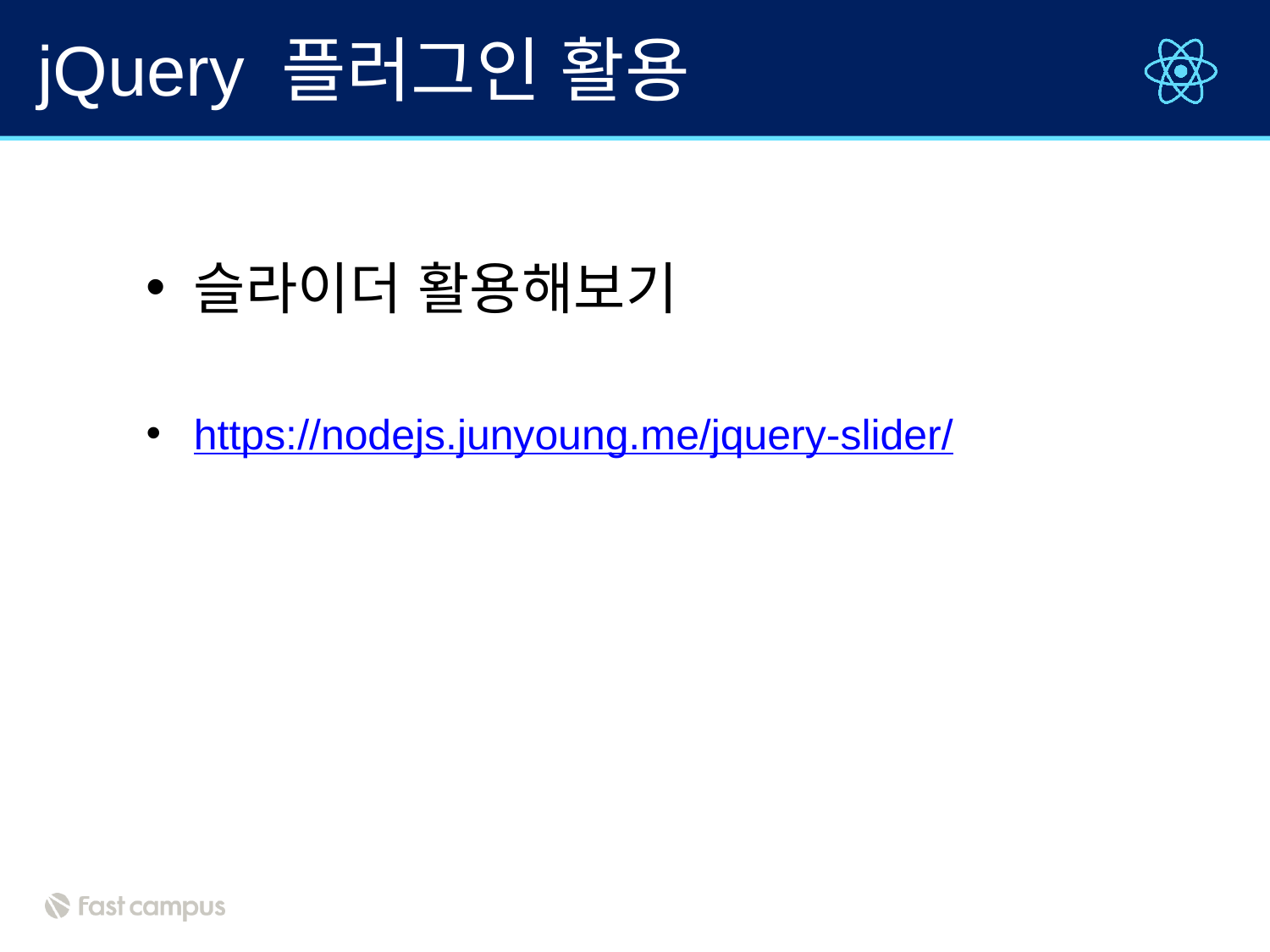

# jQuery 플러그인 활용
슬라이더 활용해보기

https://nodejs.junyoung.me/jquery-slider/